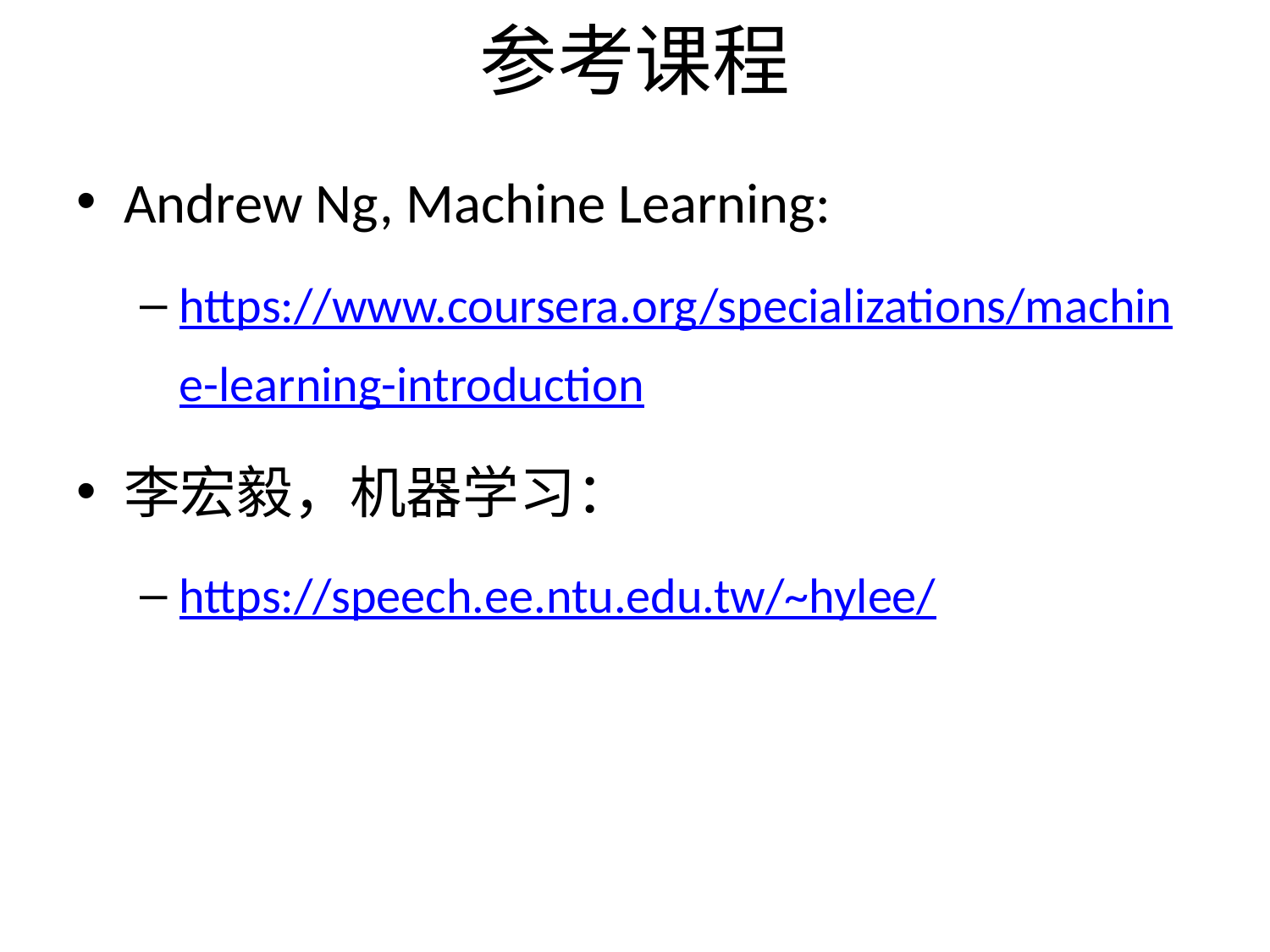

# 参考课程
Andrew Ng, Machine Learning:
https://www.coursera.org/specializations/machine-learning-introduction
李宏毅，机器学习：
https://speech.ee.ntu.edu.tw/~hylee/